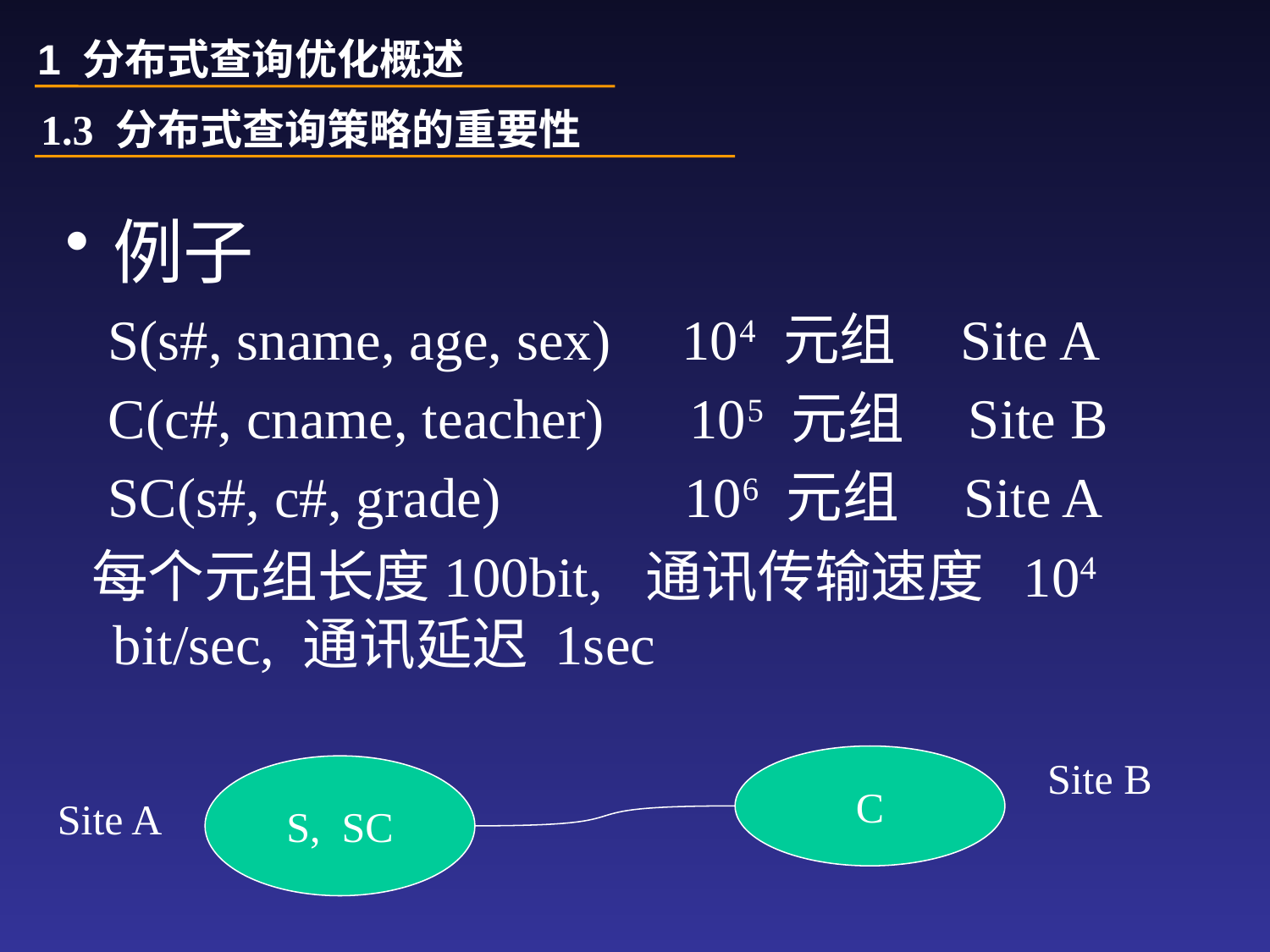

1 分布式查询优化概述

1.3 分布式查询策略的重要性

例子
   S(s#, sname, age, sex)     104 元组    Site A
   C(c#, cname, teacher)      105 元组    Site B
   SC(s#, c#, grade)             106 元组    Site A
 每个元组长度100bit,  通讯传输速度  104 bit/sec, 通讯延迟 1sec
C
Site B
S,  SC
Site A